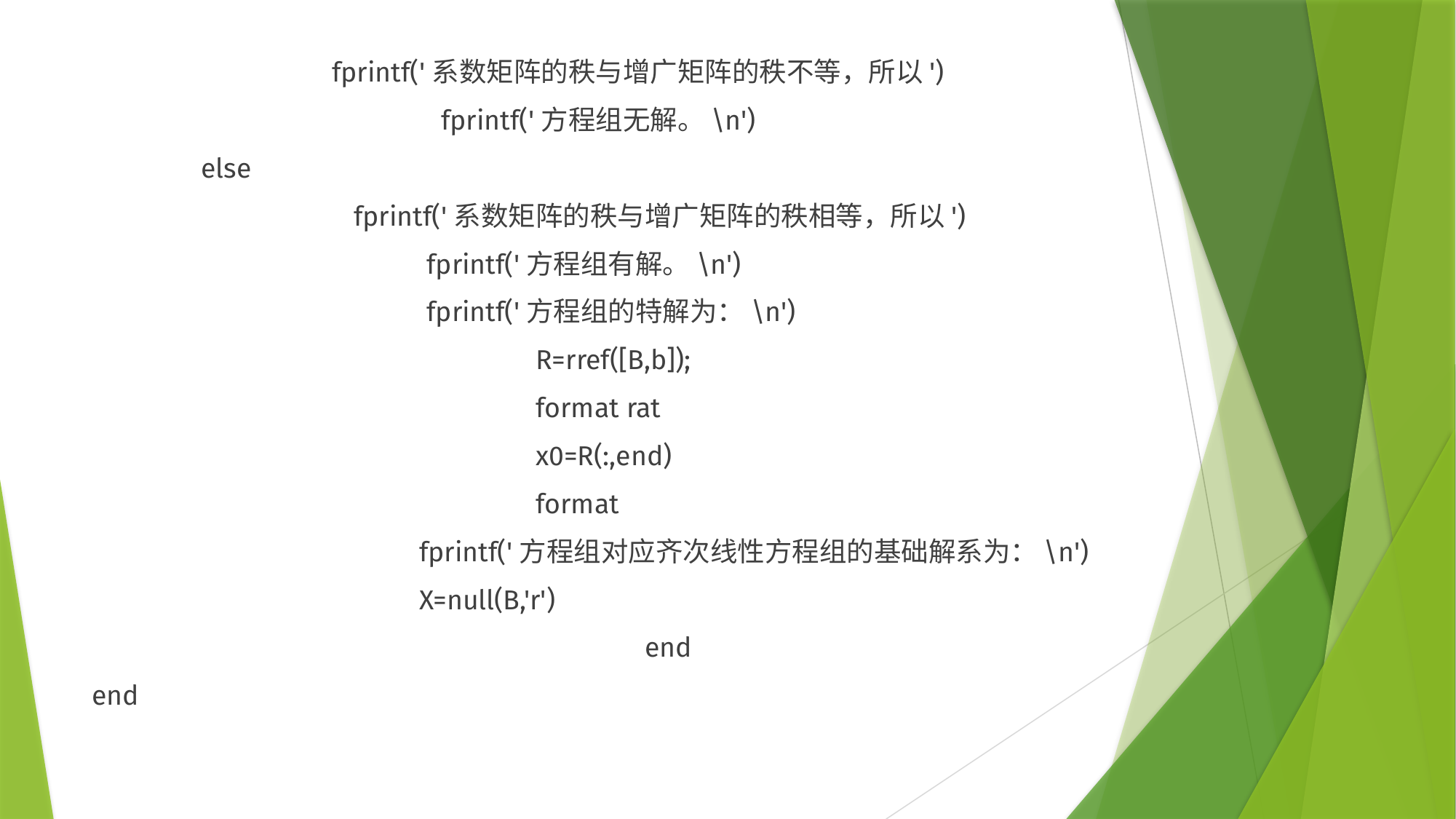

fprintf('系数矩阵的秩与增广矩阵的秩不等，所以')
       			   fprintf('方程组无解。\n')
               else
        		      fprintf('系数矩阵的秩与增广矩阵的秩相等，所以')
        			 fprintf('方程组有解。\n')
       			 fprintf('方程组的特解为：\n')
       				 R=rref([B,b]);
       				 format rat
       				 x0=R(:,end)
       				 format
        			fprintf('方程组对应齐次线性方程组的基础解系为：\n')
        			X=null(B,'r')
   					 end
end